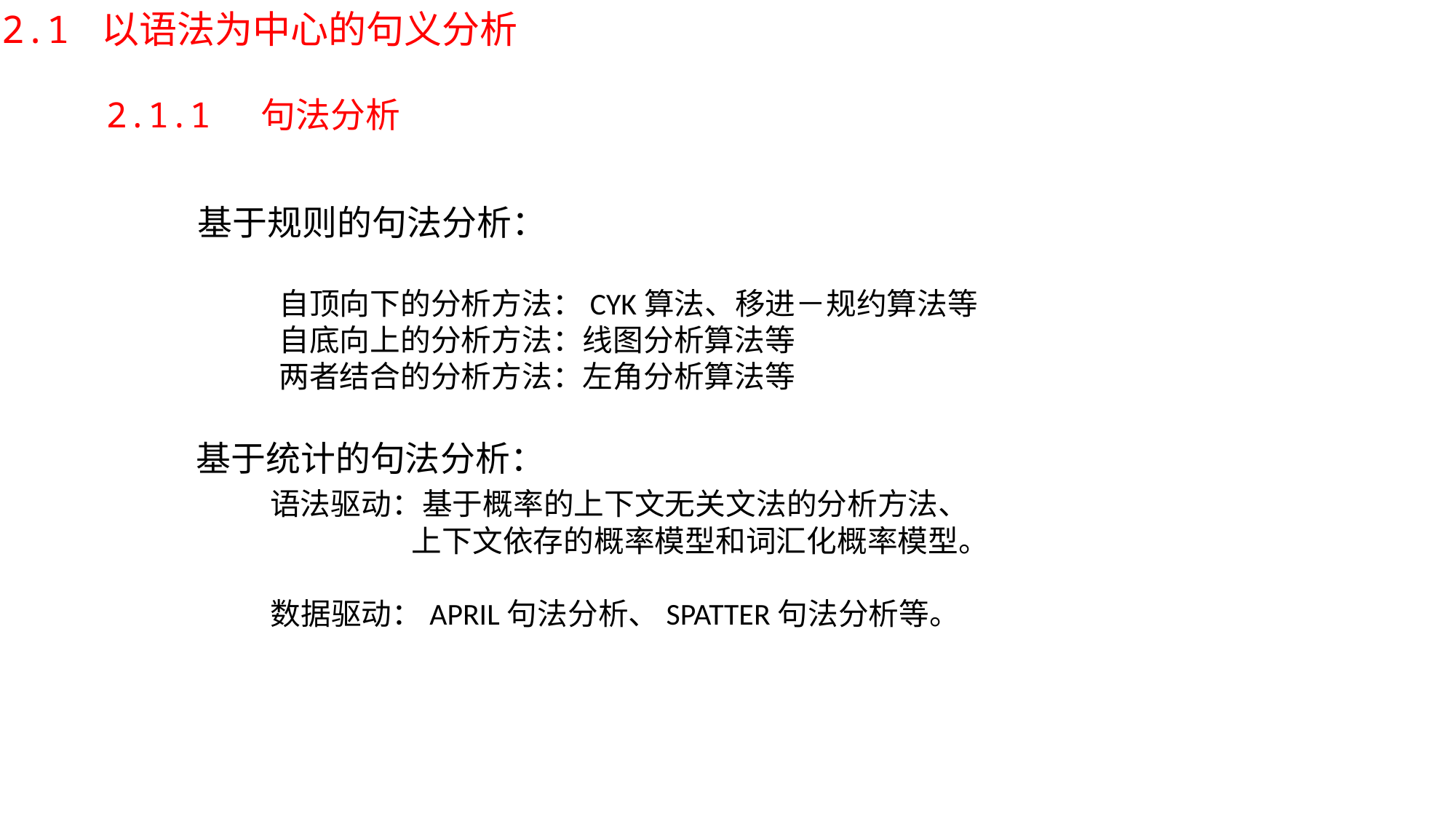

2.1 以语法为中心的句义分析

     2.1.1  句法分析
基于规则的句法分析：

           自顶向下的分析方法：CYK算法、移进－规约算法等
           自底向上的分析方法：线图分析算法等
           两者结合的分析方法：左角分析算法等
基于统计的句法分析：
        语法驱动：基于概率的上下文无关文法的分析方法、
                               上下文依存的概率模型和词汇化概率模型。

          数据驱动：APRIL句法分析、SPATTER句法分析等。